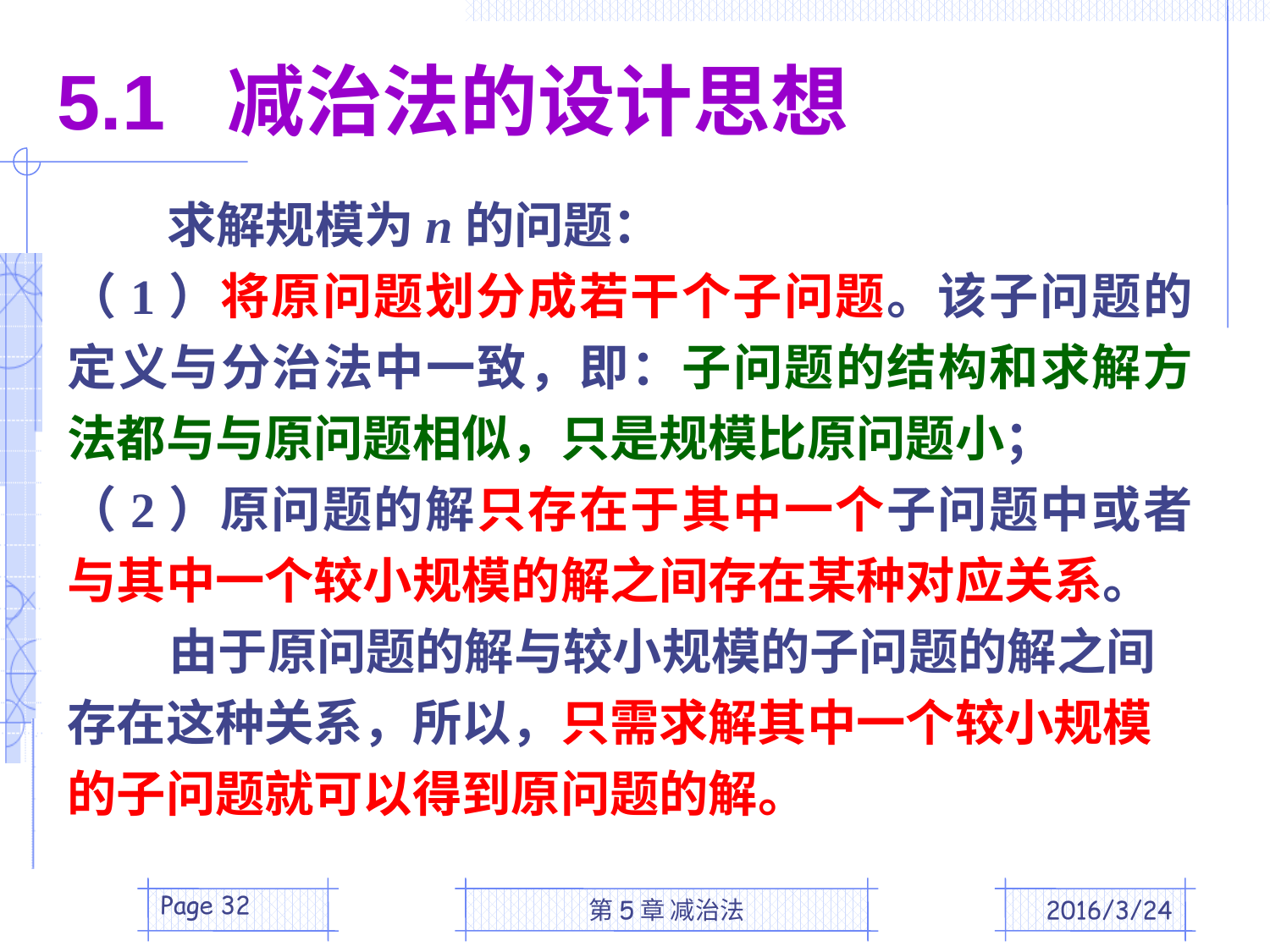

5.1  减治法的设计思想
        求解规模为n的问题：
（1）将原问题划分成若干个子问题。该子问题的定义与分治法中一致，即：子问题的结构和求解方法都与与原问题相似，只是规模比原问题小；
（2）原问题的解只存在于其中一个子问题中或者与其中一个较小规模的解之间存在某种对应关系。
        由于原问题的解与较小规模的子问题的解之间存在这种关系，所以，只需求解其中一个较小规模的子问题就可以得到原问题的解。
Page 32
第5章 减治法
2016/3/24